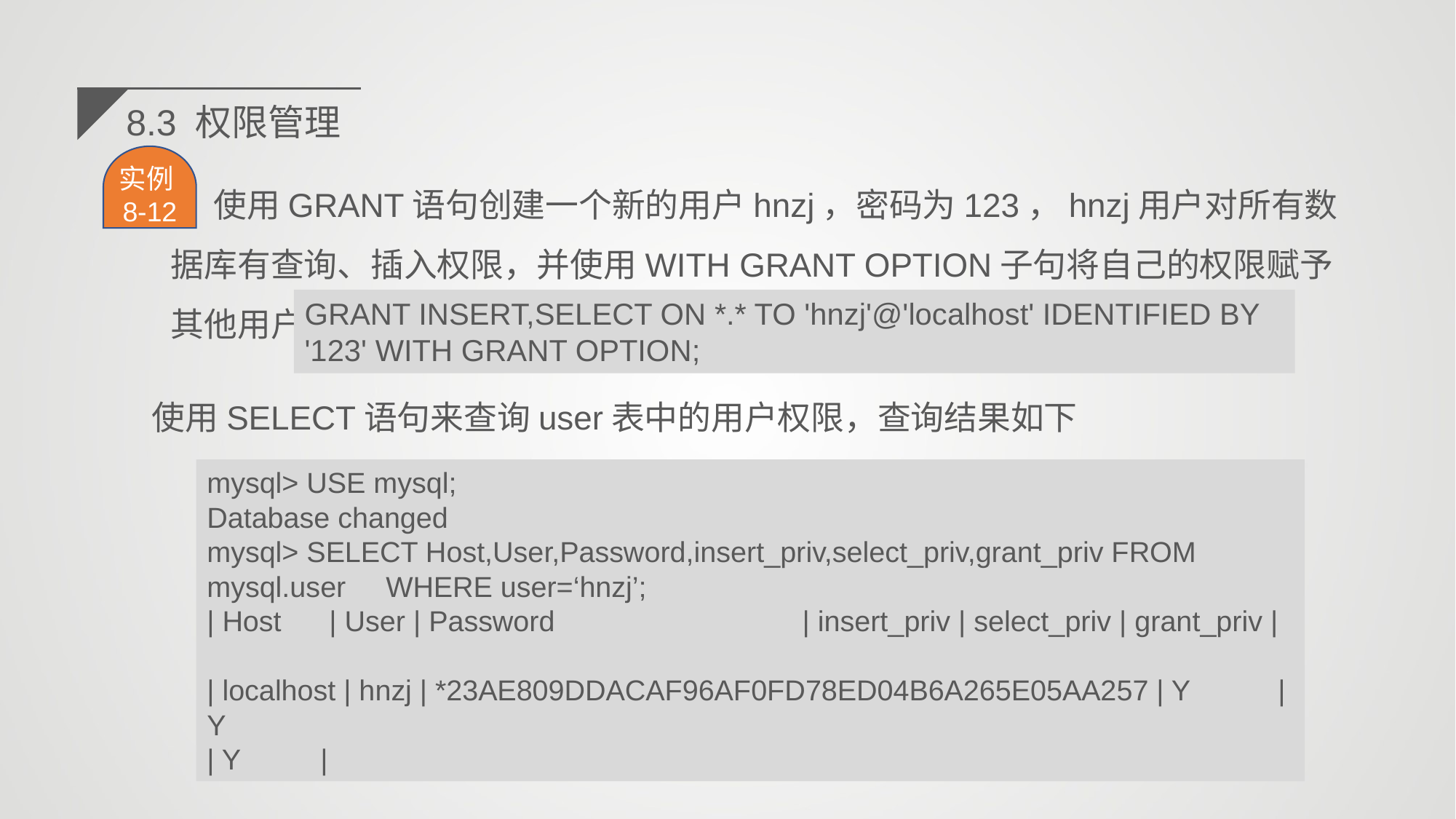

8.3 权限管理

实例8-12

使用GRANT语句创建一个新的用户hnzj，密码为123，hnzj用户对所有数据库有查询、插入权限，并使用WITH GRANT OPTION子句将自己的权限赋予其他用户。
GRANT INSERT,SELECT ON *.* TO 'hnzj'@'localhost' IDENTIFIED BY '123' WITH GRANT OPTION;
使用SELECT语句来查询user表中的用户权限，查询结果如下
mysql> USE mysql;
Database changed
mysql> SELECT Host,User,Password,insert_priv,select_priv,grant_priv FROM mysql.user     WHERE user=‘hnzj’;
| Host      | User | Password                               | insert_priv | select_priv | grant_priv |
| localhost | hnzj | *23AE809DDACAF96AF0FD78ED04B6A265E05AA257 | Y           | Y
| Y          |